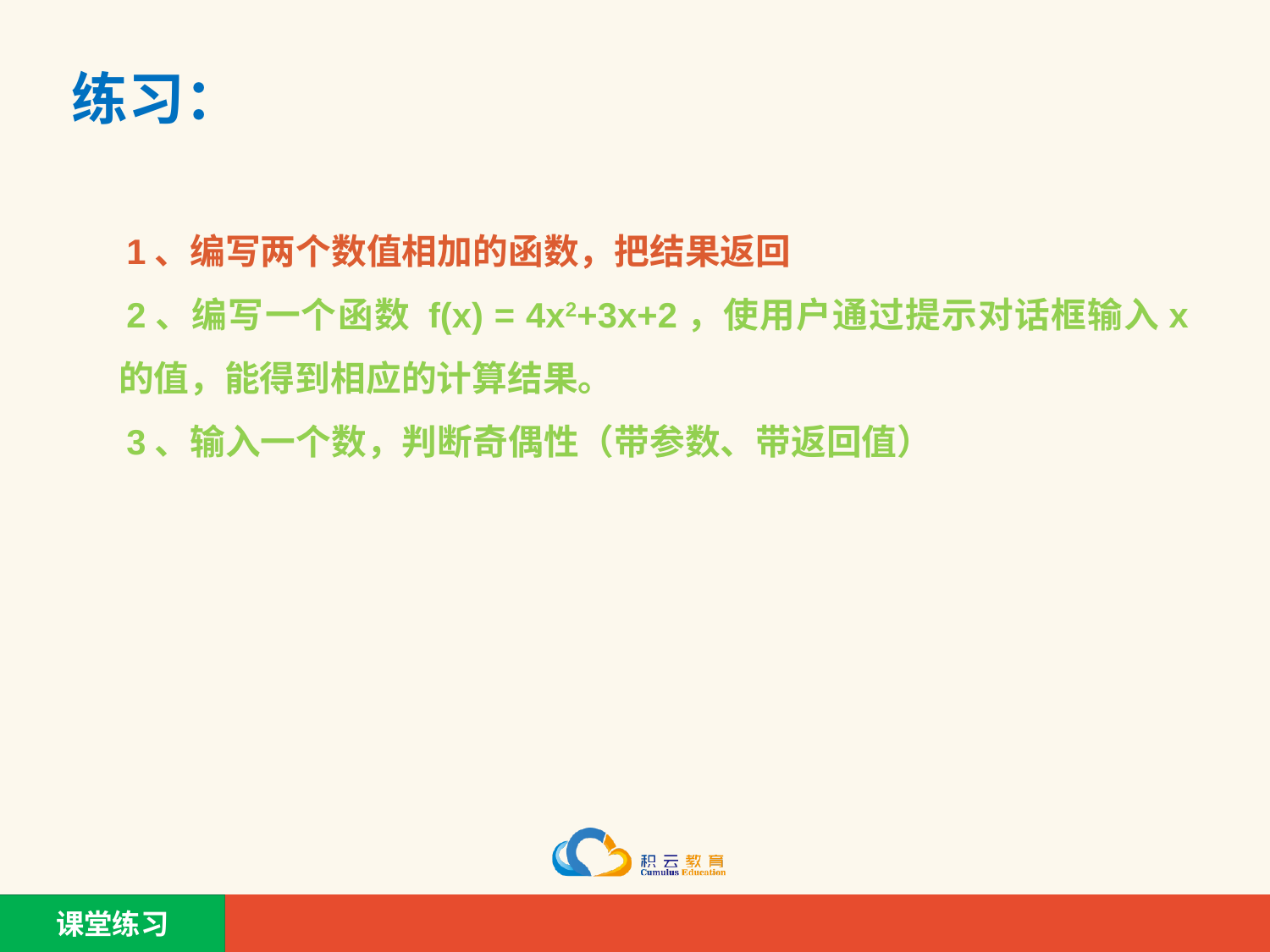

# 练习：
1、编写两个数值相加的函数，把结果返回
2、编写一个函数 f(x) = 4x2+3x+2，使用户通过提示对话框输入x的值，能得到相应的计算结果。
3、输入一个数，判断奇偶性（带参数、带返回值）